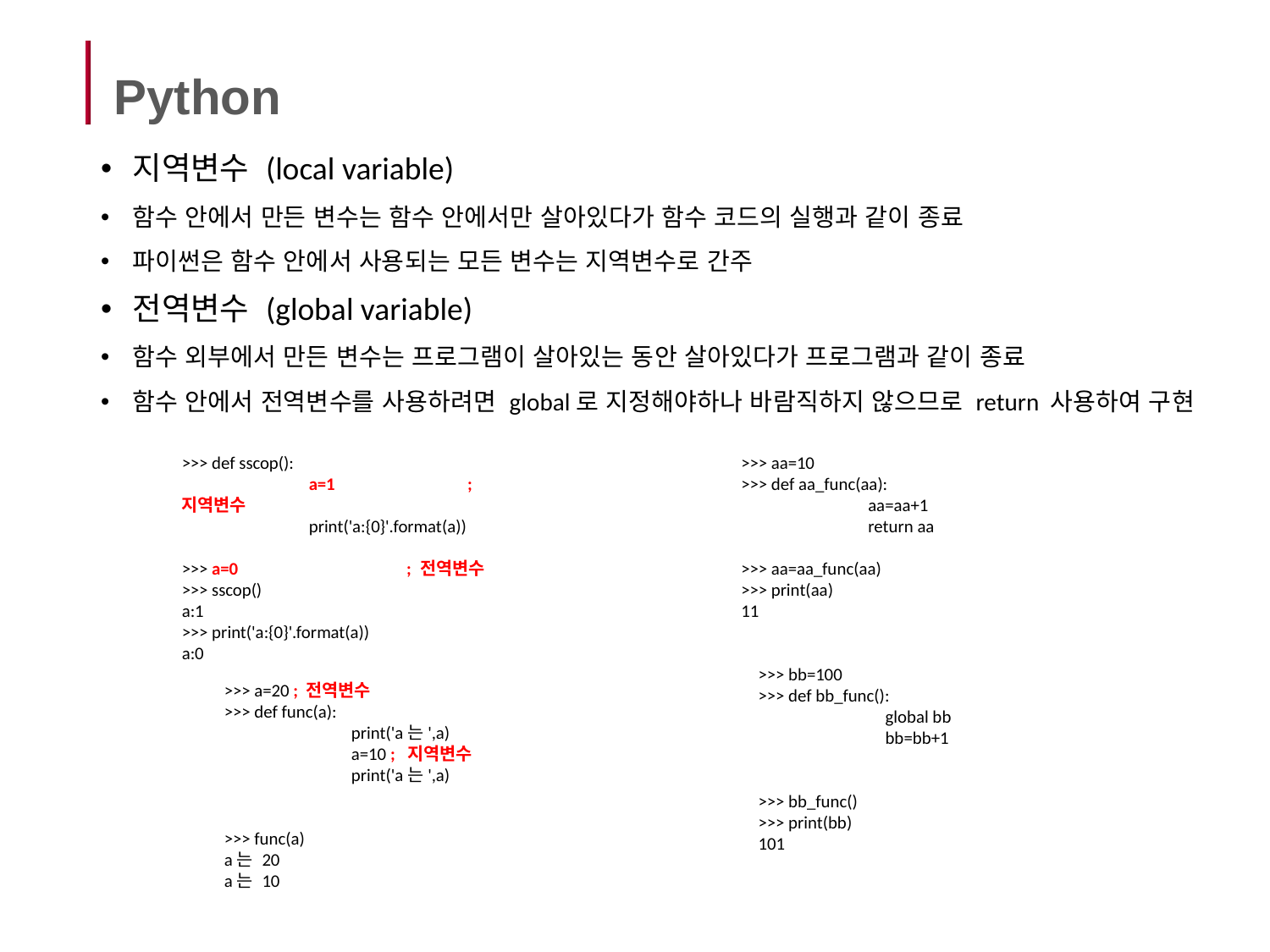

지역변수 (local variable)
함수 안에서 만든 변수는 함수 안에서만 살아있다가 함수 코드의 실행과 같이 종료
파이썬은 함수 안에서 사용되는 모든 변수는 지역변수로 간주
전역변수 (global variable)
함수 외부에서 만든 변수는 프로그램이 살아있는 동안 살아있다가 프로그램과 같이 종료
함수 안에서 전역변수를 사용하려면 global로 지정해야하나 바람직하지 않으므로 return 사용하여 구현

>>> def sscop():
	a=1                                 ;  지역변수
	print('a:{0}'.format(a))

>>> a=0                                          ; 전역변수
>>> sscop()
a:1
>>> print('a:{0}'.format(a))
a:0
>>> aa=10
>>> def aa_func(aa):
	aa=aa+1
	return aa

>>> aa=aa_func(aa)
>>> print(aa)
11
>>> bb=100
>>> def bb_func():
	global bb
	bb=bb+1

>>> bb_func()
>>> print(bb)
101
>>> a=20 ; 전역변수
>>> def func(a):
	print('a는',a)
	a=10 ;  지역변수
	print('a는',a)

>>> func(a)
a는 20
a는 10